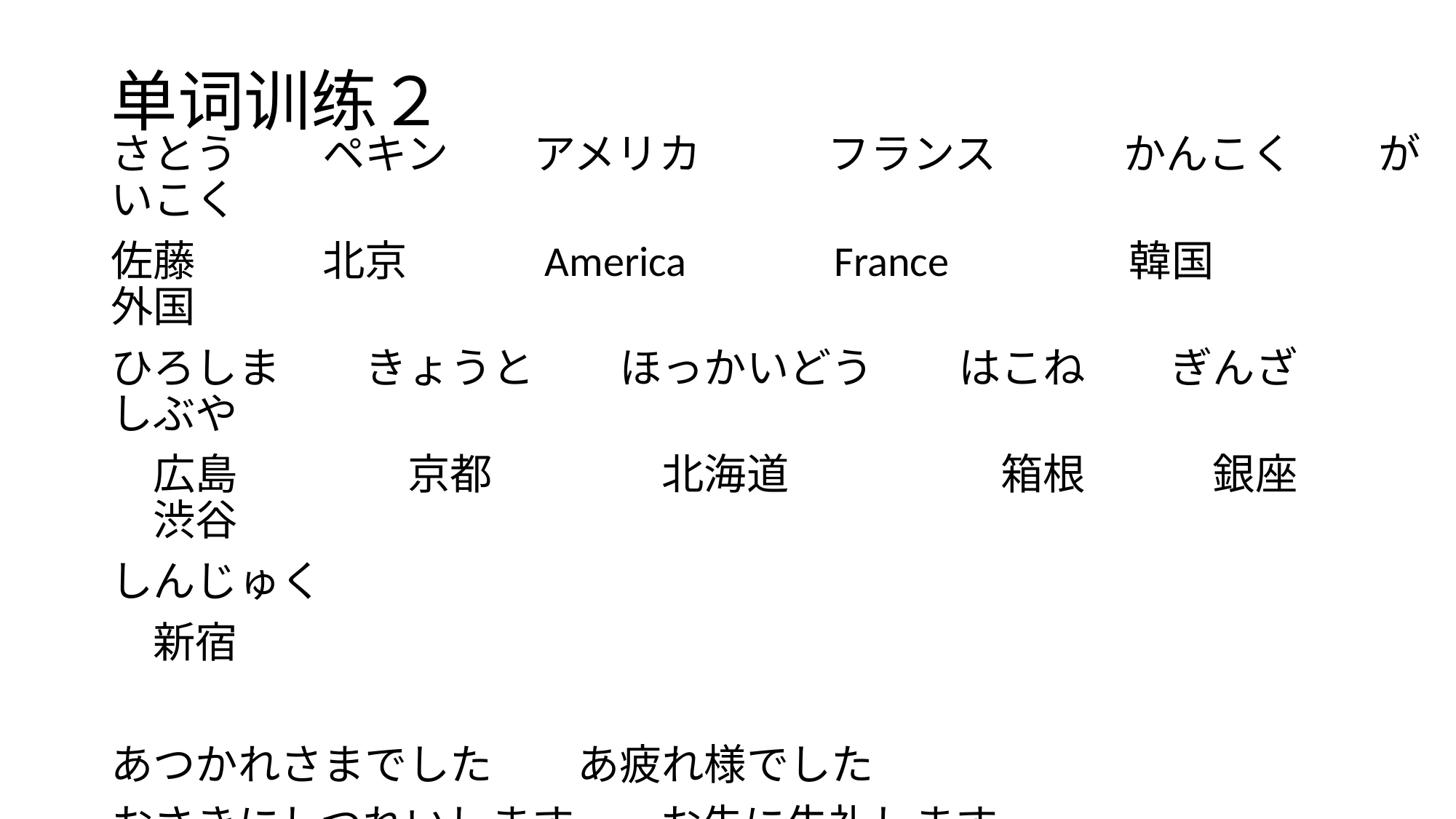

# 单词训练２
さとう　　ペキン　　アメリカ　　　フランス　　　かんこく　　がいこく
佐藤　　　北京　　　America　　　France　　　　韓国　　　　外国
ひろしま　　きょうと　　ほっかいどう　　はこね　　ぎんざ　　しぶや
　広島　　　　京都　　　　北海道　　　　　箱根　　　銀座　　　渋谷
しんじゅく
　新宿

あつかれさまでした　　あ疲れ様でした
おさきにしつれいします　　お先に失礼します
あるいて　歩いて
たいへんですね　　大変ですね